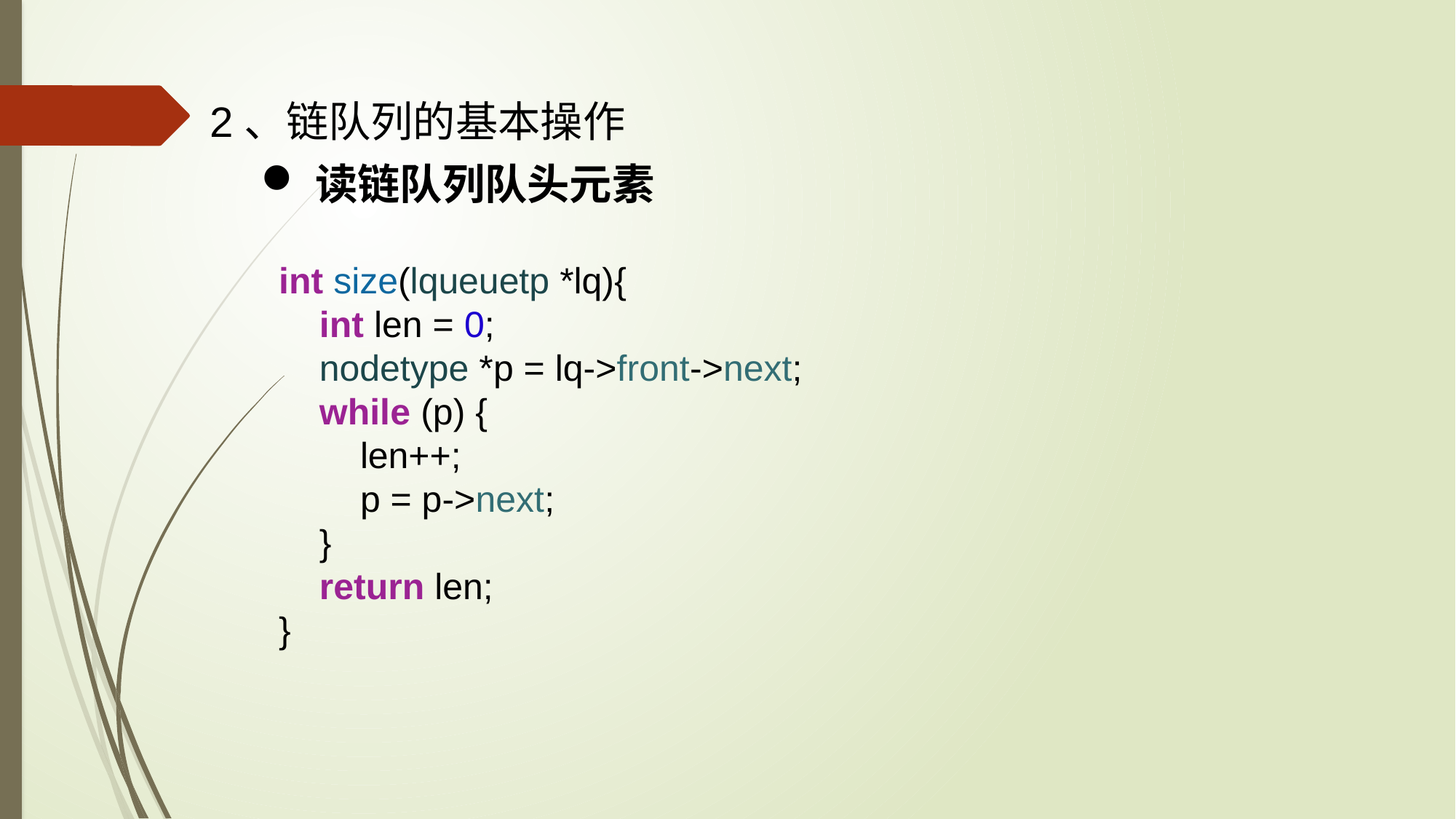

2、链队列的基本操作
读链队列队头元素
int size(lqueuetp *lq){
    int len = 0;
    nodetype *p = lq->front->next;
    while (p) {
        len++;
        p = p->next;
    }
    return len;
}